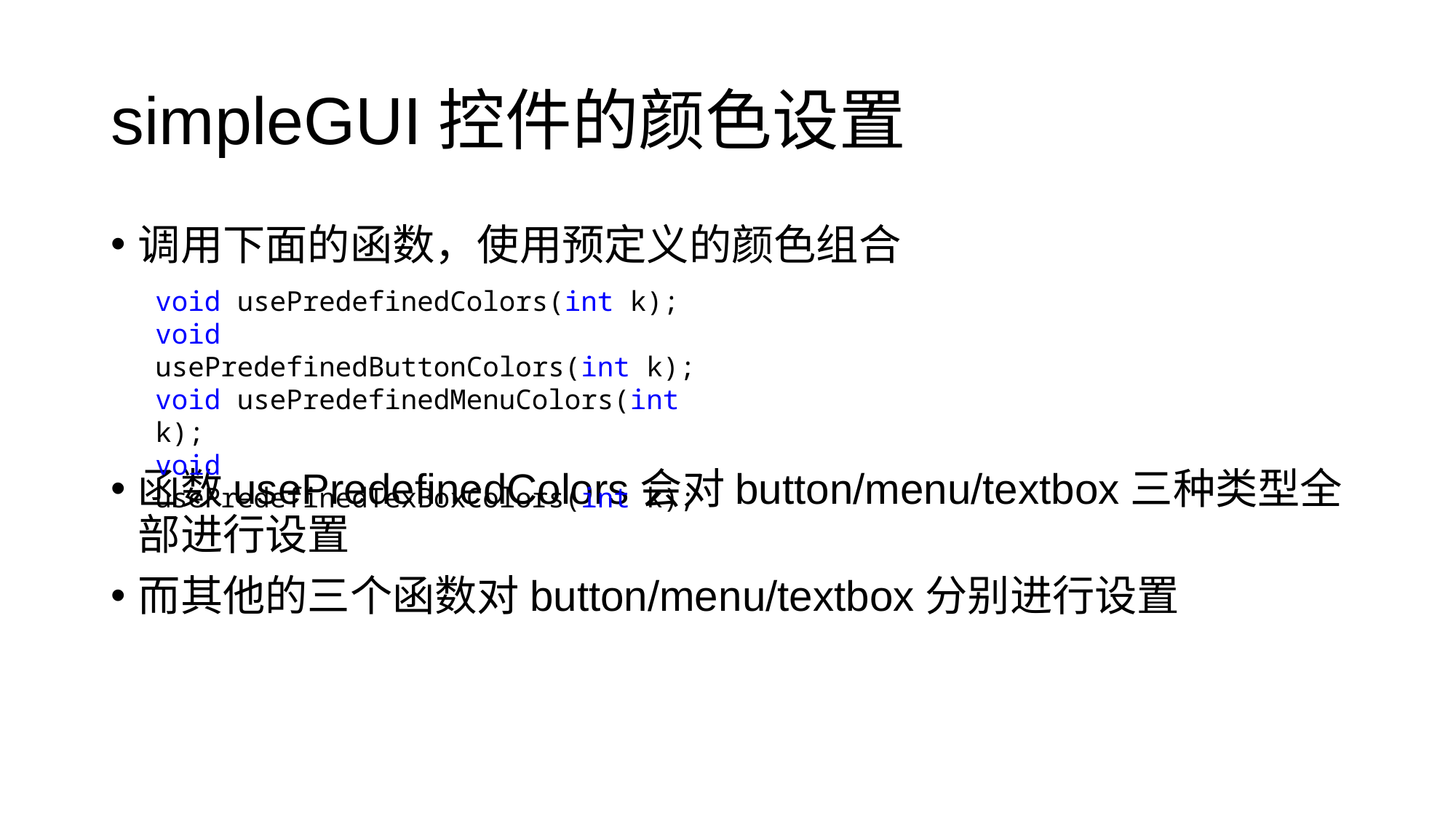

# simpleGUI控件的颜色设置
调用下面的函数，使用预定义的颜色组合

函数usePredefinedColors会对button/menu/textbox三种类型全部进行设置
而其他的三个函数对button/menu/textbox分别进行设置
void usePredefinedColors(int k);
void usePredefinedButtonColors(int k);
void usePredefinedMenuColors(int k);
void usePredefinedTexBoxColors(int k);